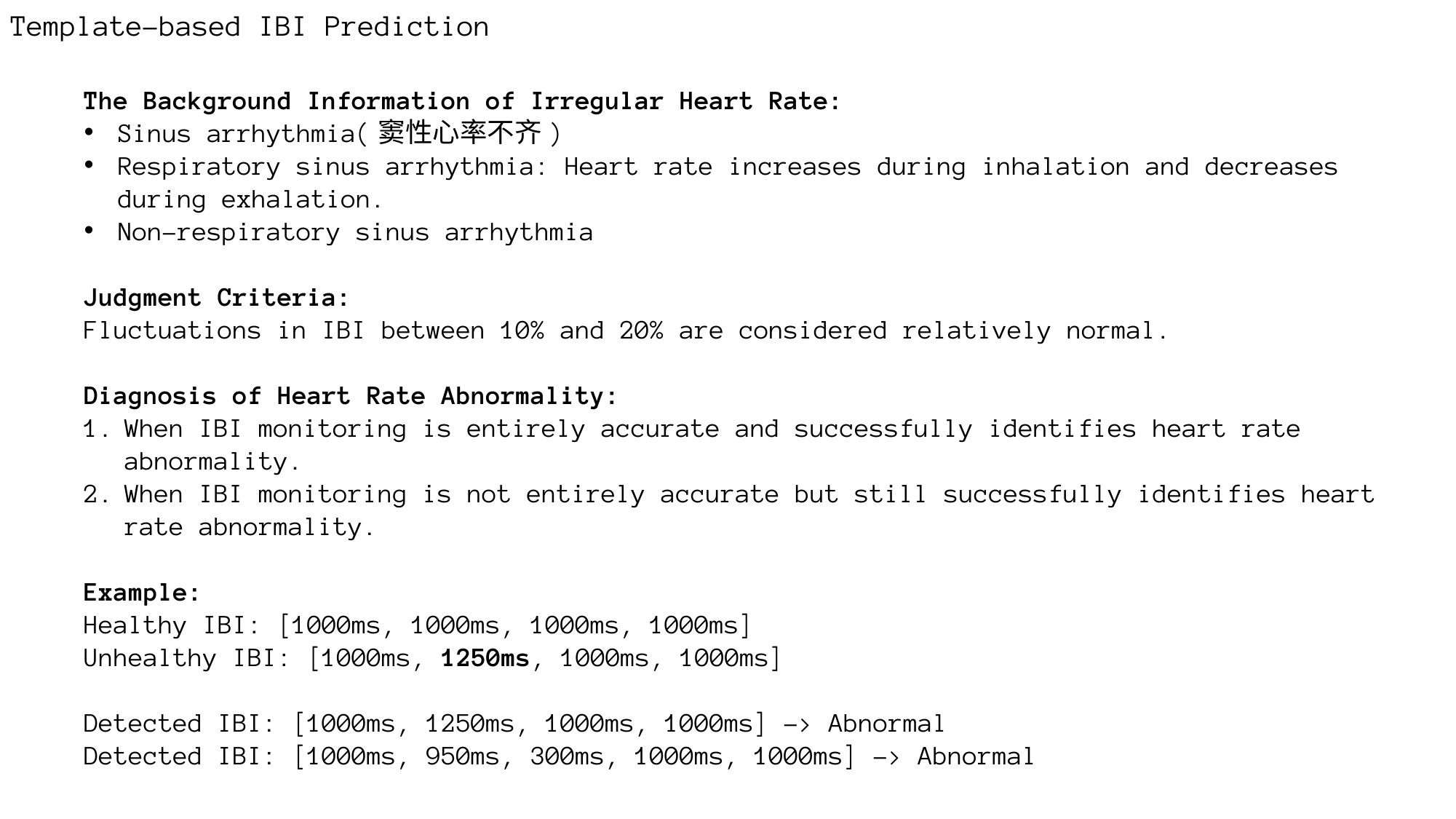

Template-based IBI Prediction
The Background Information of Irregular Heart Rate:
Sinus arrhythmia(窦性心率不齐)
Respiratory sinus arrhythmia: Heart rate increases during inhalation and decreases during exhalation.
Non-respiratory sinus arrhythmia

Judgment Criteria:
Fluctuations in IBI between 10% and 20% are considered relatively normal.

Diagnosis of Heart Rate Abnormality:
When IBI monitoring is entirely accurate and successfully identifies heart rate abnormality.
When IBI monitoring is not entirely accurate but still successfully identifies heart rate abnormality.

Example:
Healthy IBI: [1000ms, 1000ms, 1000ms, 1000ms]
Unhealthy IBI: [1000ms, 1250ms, 1000ms, 1000ms]

Detected IBI: [1000ms, 1250ms, 1000ms, 1000ms] -> Abnormal
Detected IBI: [1000ms, 950ms, 300ms, 1000ms, 1000ms] -> Abnormal